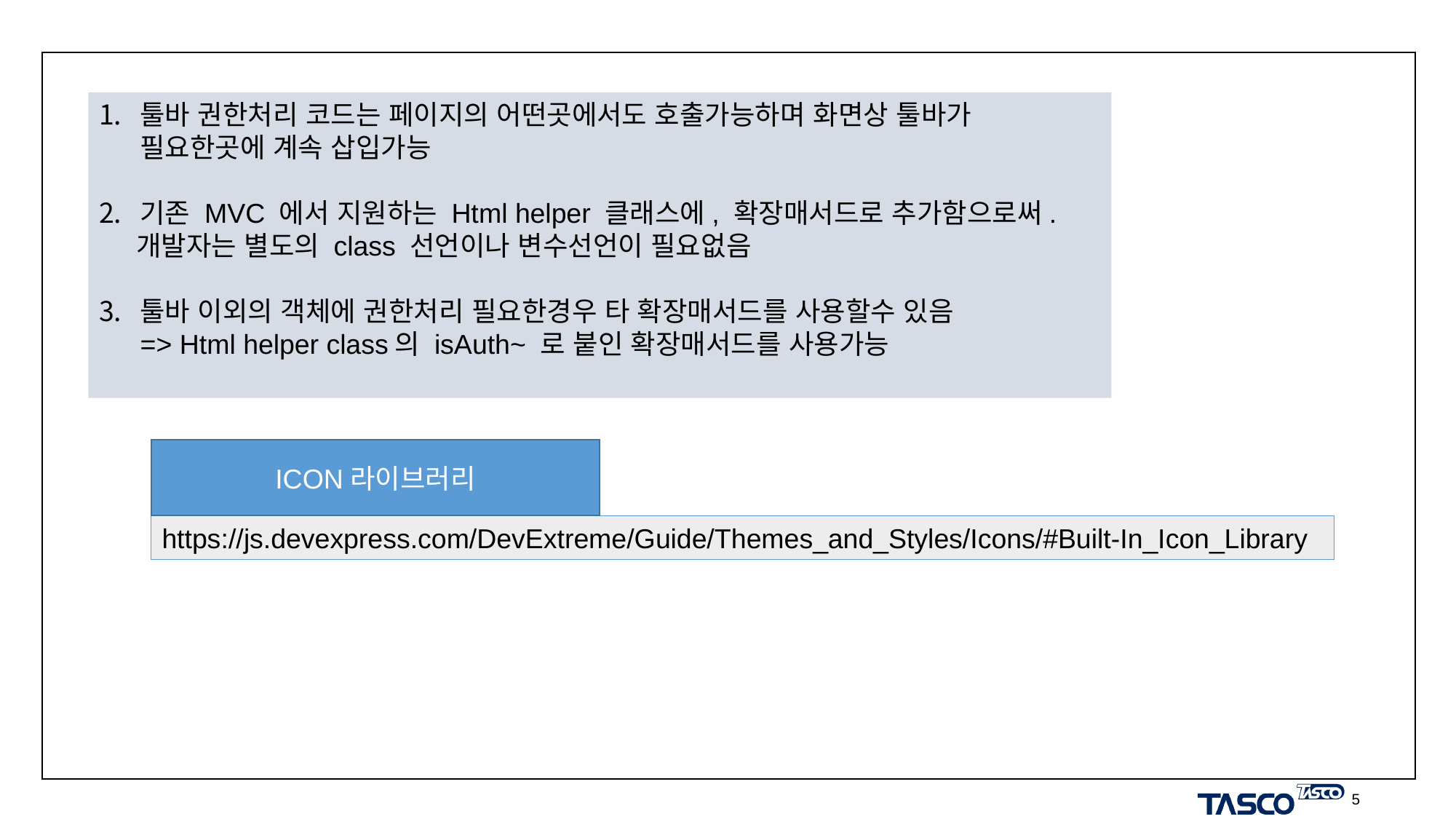

# 1.1 툴바공통 소스 설명
툴바 권한처리 코드는 페이지의 어떤곳에서도 호출가능하며 화면상 툴바가
필요한곳에 계속 삽입가능
기존 MVC 에서 지원하는 Html helper 클래스에, 확장매서드로 추가함으로써.
    개발자는 별도의 class 선언이나 변수선언이 필요없음
툴바 이외의 객체에 권한처리 필요한경우 타 확장매서드를 사용할수 있음
=> Html helper class의 isAuth~ 로 붙인 확장매서드를 사용가능

ICON라이브러리
https://js.devexpress.com/DevExtreme/Guide/Themes_and_Styles/Icons/#Built-In_Icon_Library